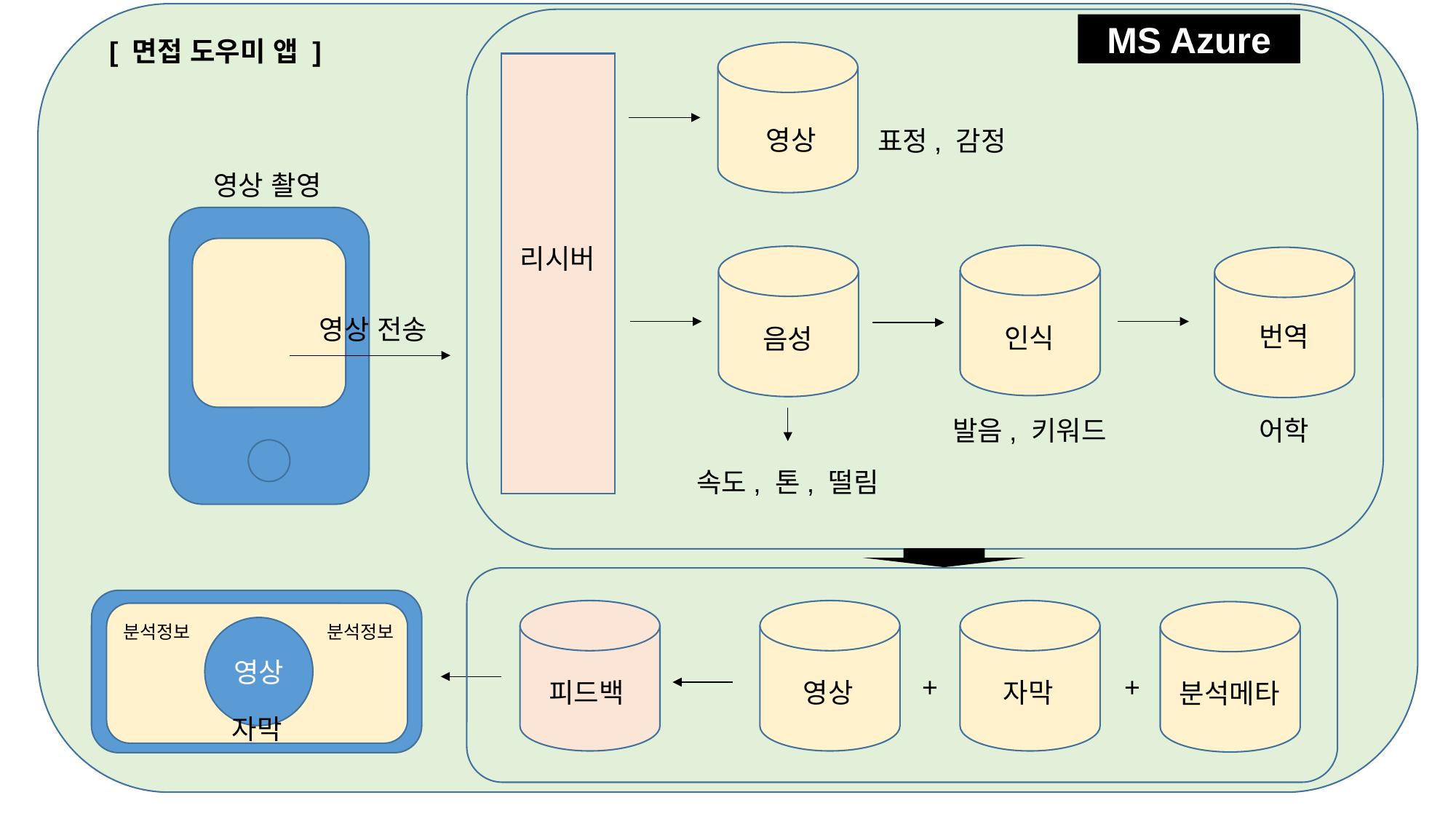

MS Azure
[ 면접 도우미 앱 ]

영상
표정, 감정
영상 촬영

리시버

영상 전송
번역
인식
음성
발음, 키워드
어학

속도, 톤, 떨림

분석정보
분석정보
영상
+
+
영상
자막
피드백
분석메타
자막